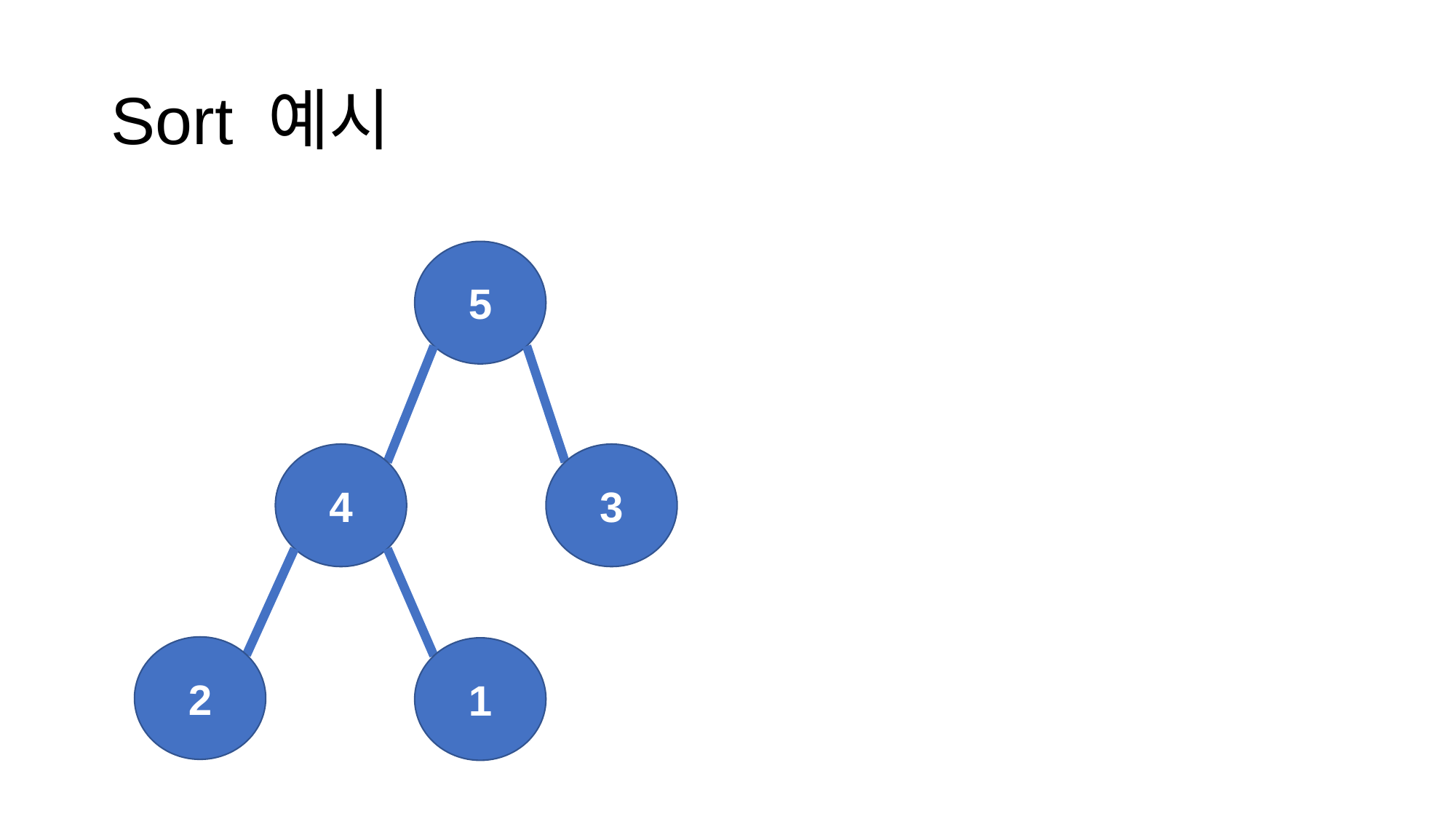

# Sort 예시

5
3
4
2
1